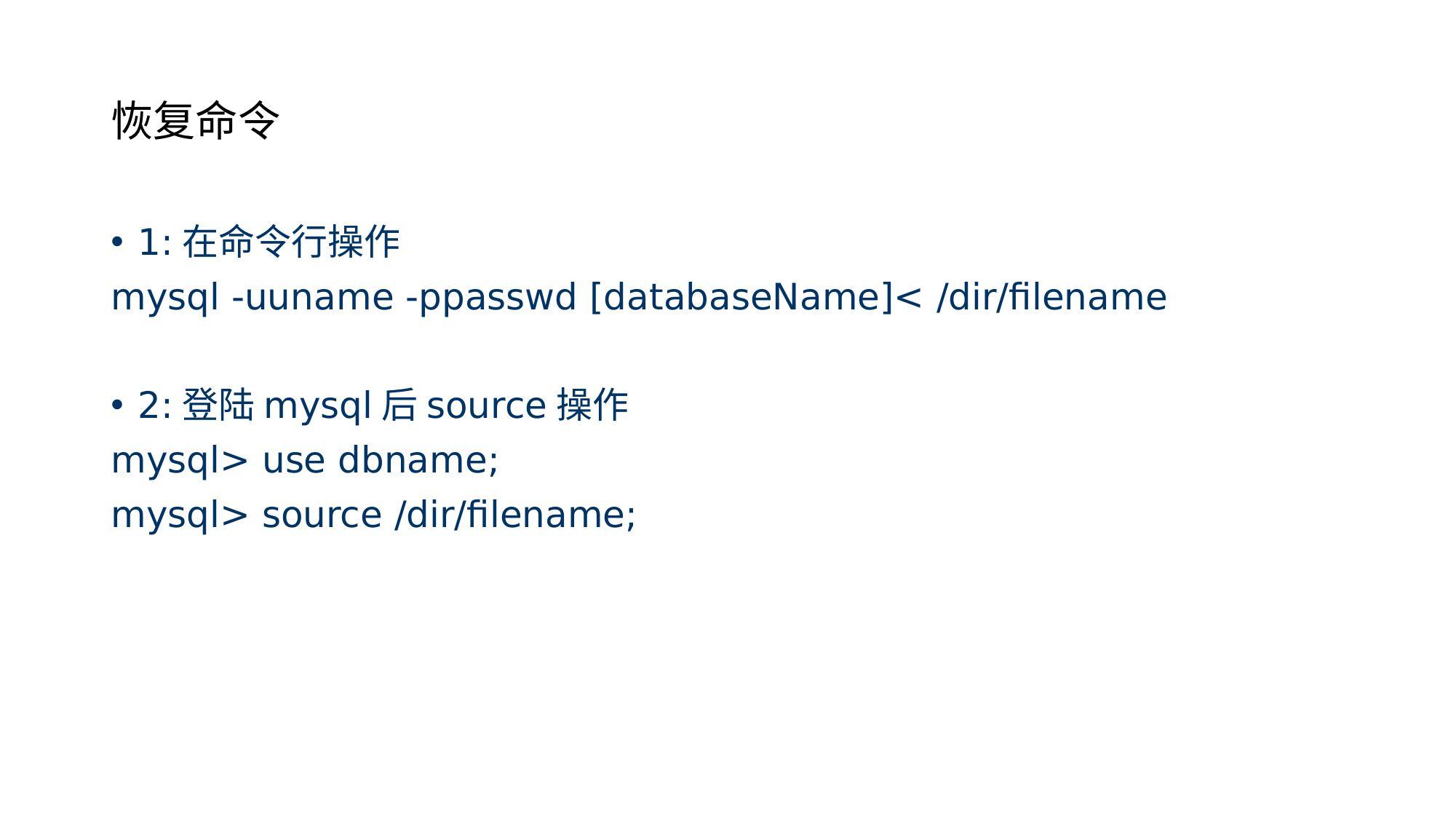

# 恢复命令
1:在命令行操作
mysql -uuname -ppasswd [databaseName]< /dir/filename

2:登陆mysql后source操作
mysql> use dbname;
mysql> source /dir/filename;